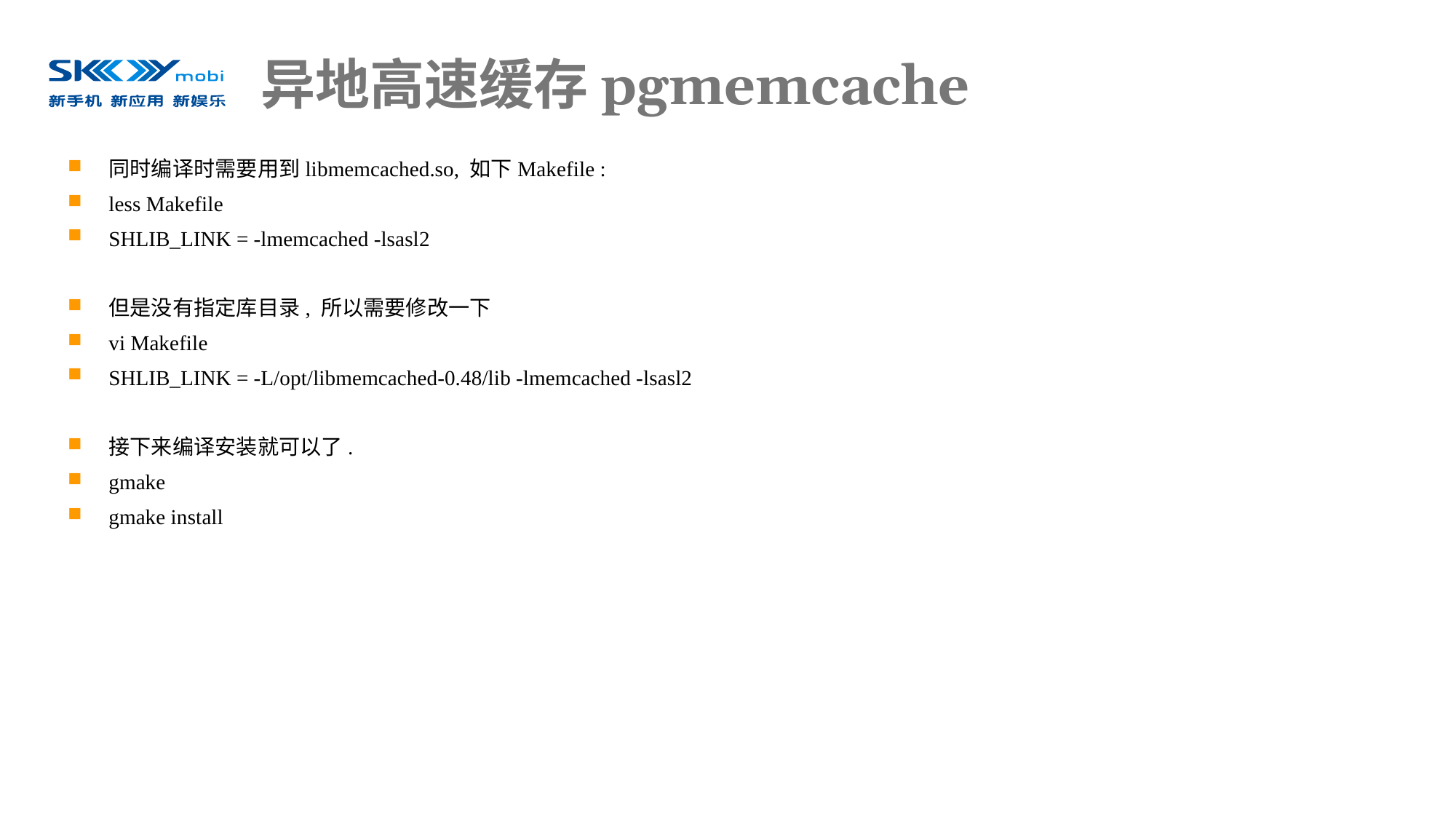

# 异地高速缓存pgmemcache
同时编译时需要用到libmemcached.so, 如下Makefile :
less Makefile
SHLIB_LINK = -lmemcached -lsasl2

但是没有指定库目录, 所以需要修改一下
vi Makefile
SHLIB_LINK = -L/opt/libmemcached-0.48/lib -lmemcached -lsasl2

接下来编译安装就可以了.
gmake
gmake install